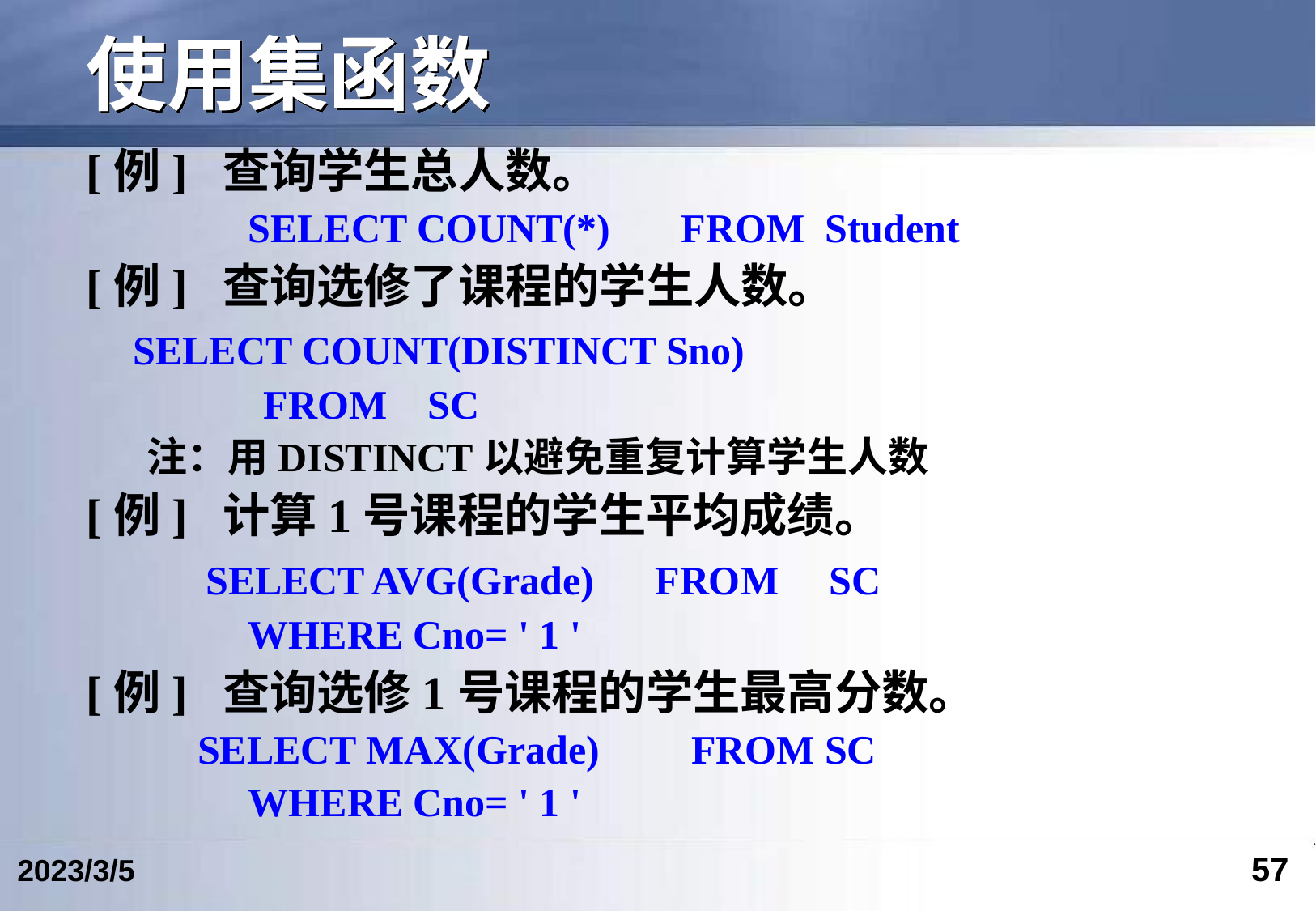

# 使用集函数
[例]  查询学生总人数。
    SELECT COUNT(*)       FROM  Student
[例]  查询选修了课程的学生人数。
    SELECT COUNT(DISTINCT Sno)
		 FROM    SC
注：用DISTINCT以避免重复计算学生人数
[例]  计算1号课程的学生平均成绩。
     SELECT AVG(Grade)      FROM     SC
          WHERE Cno= ' 1 '
[例]  查询选修1号课程的学生最高分数。
     SELECT MAX(Grade)         FROM SC
          WHERE Cno= ' 1 '
57
2023/3/5